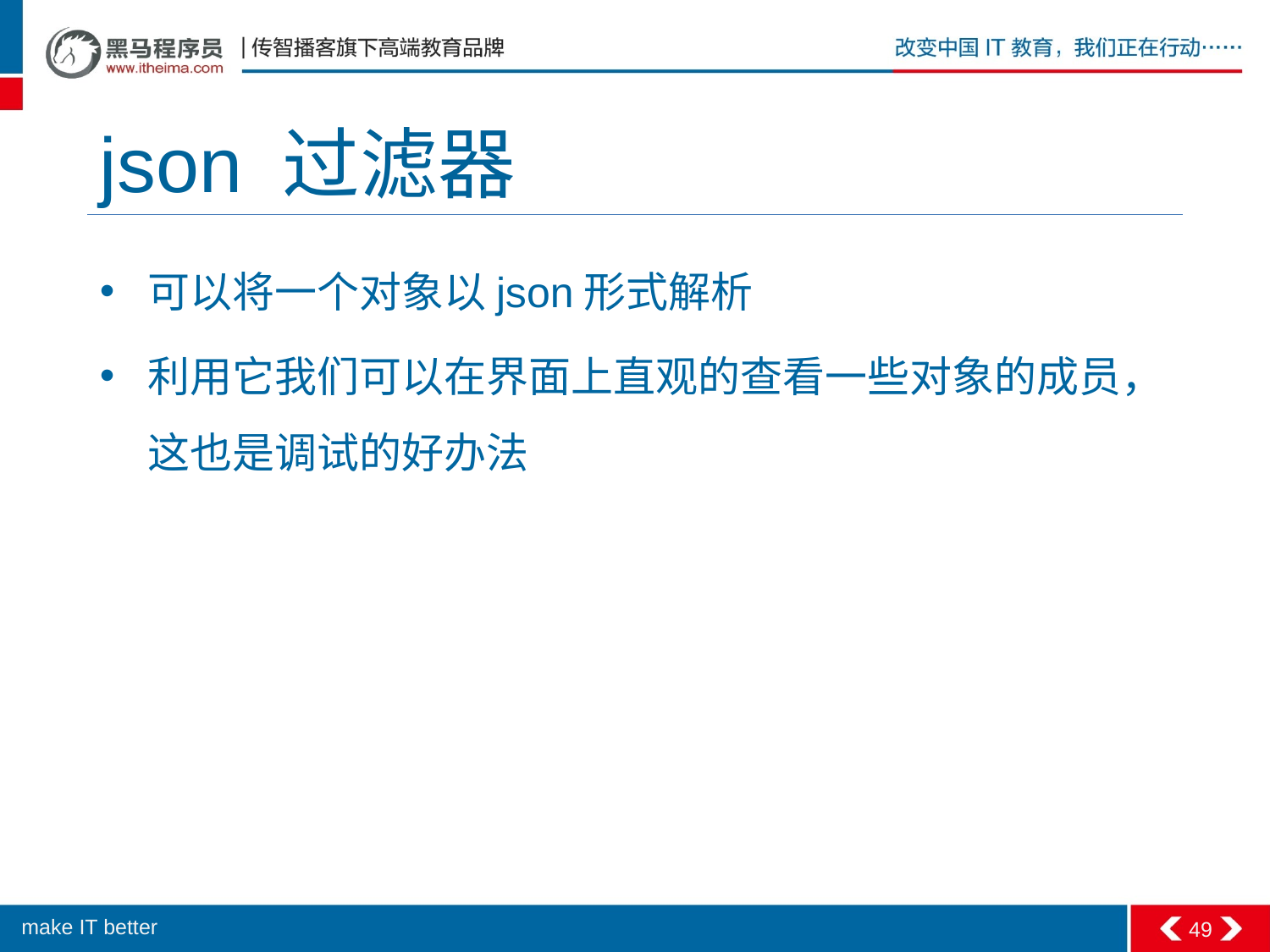

# json 过滤器
可以将一个对象以json形式解析
利用它我们可以在界面上直观的查看一些对象的成员，这也是调试的好办法
49

make IT better